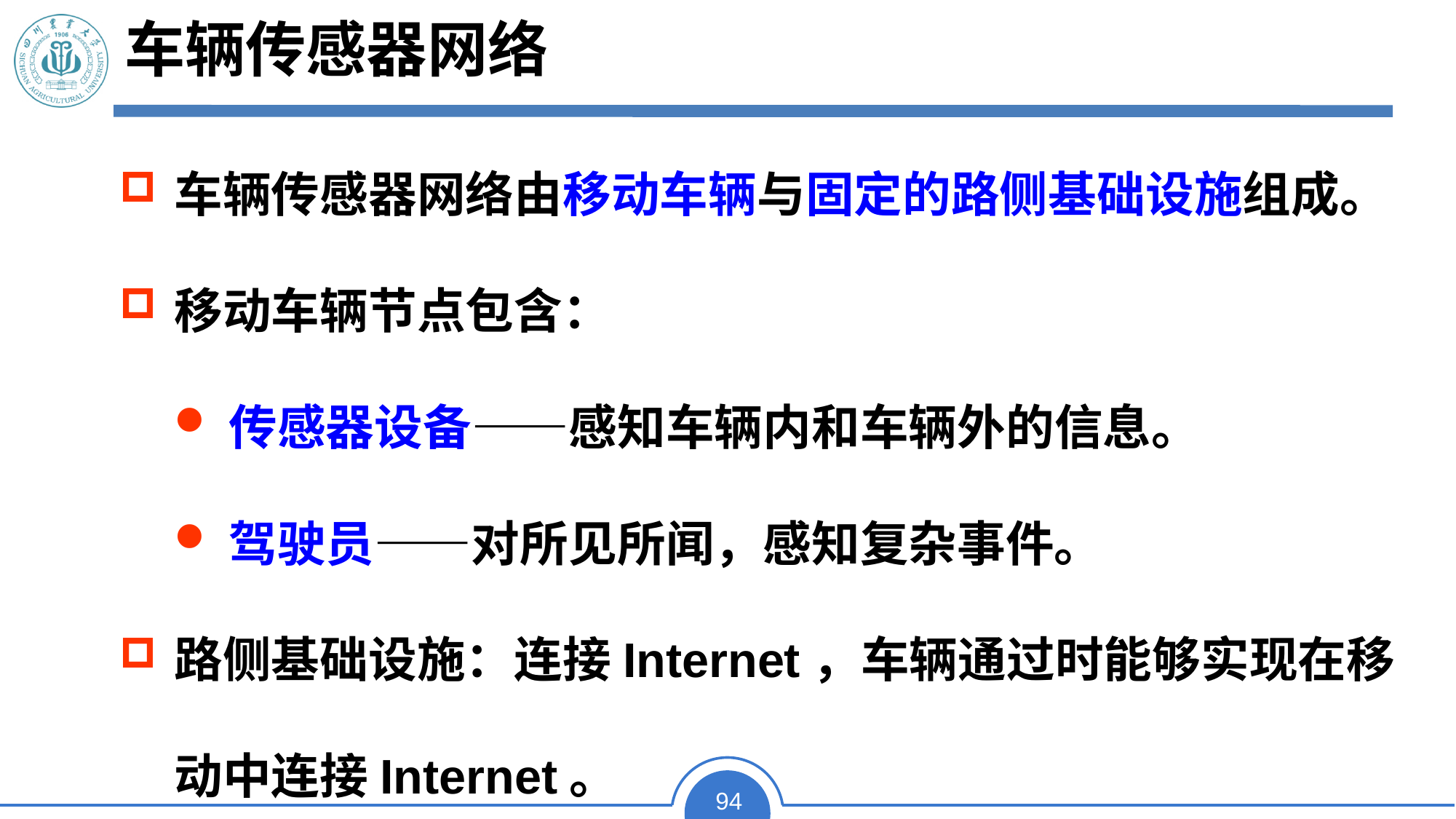

# 车辆传感器网络
车辆传感器网络由移动车辆与固定的路侧基础设施组成。
移动车辆节点包含：
传感器设备——感知车辆内和车辆外的信息。
驾驶员——对所见所闻，感知复杂事件。
路侧基础设施：连接Internet，车辆通过时能够实现在移动中连接Internet。